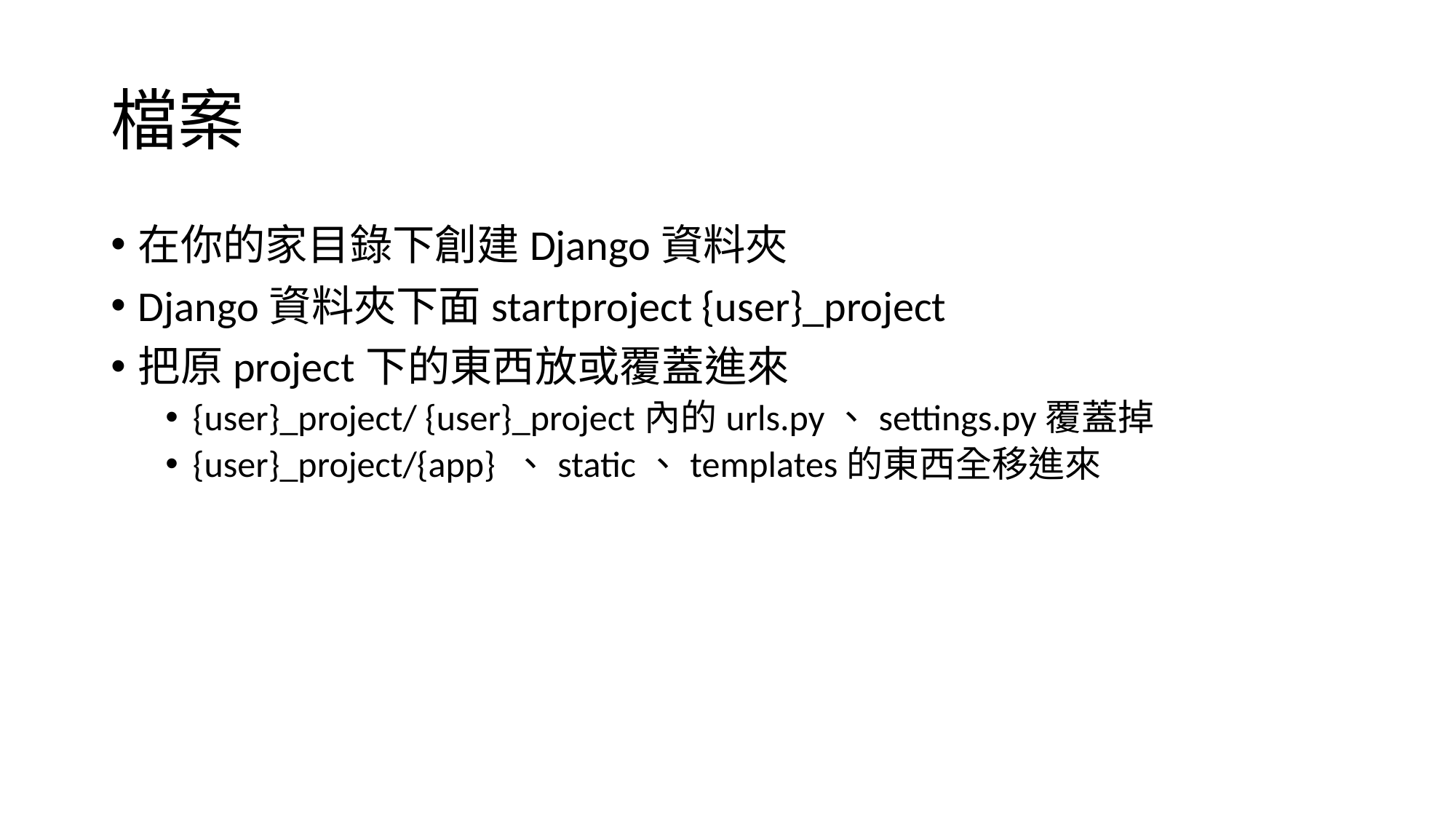

# 檔案
在你的家目錄下創建Django資料夾
Django資料夾下面startproject {user}_project
把原project下的東西放或覆蓋進來
{user}_project/ {user}_project內的urls.py、settings.py覆蓋掉
{user}_project/{app} 、static、templates的東西全移進來